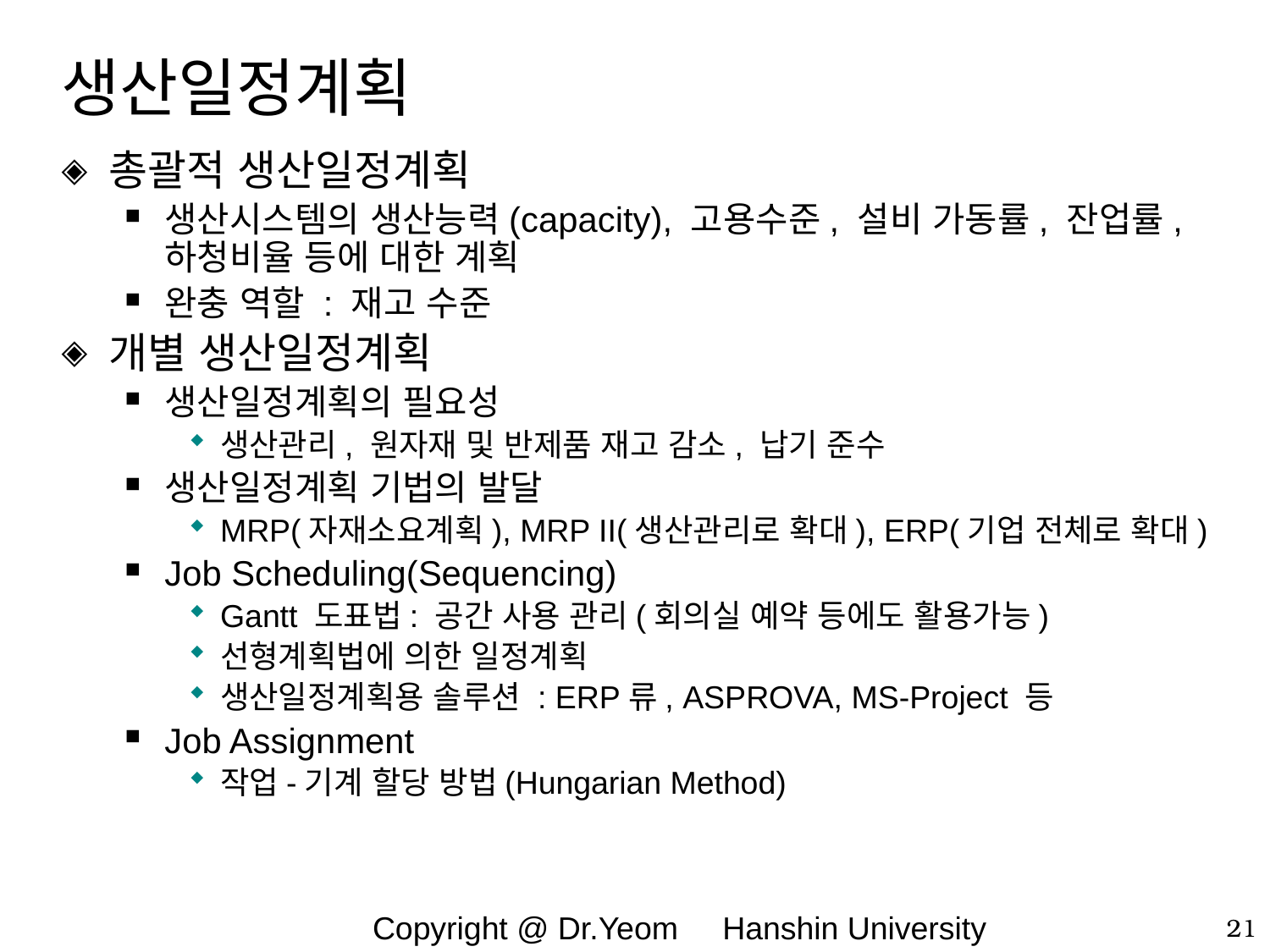

# 생산일정계획
총괄적 생산일정계획
생산시스템의 생산능력(capacity), 고용수준, 설비 가동률, 잔업률, 하청비율 등에 대한 계획
완충 역할 : 재고 수준
개별 생산일정계획
생산일정계획의 필요성
생산관리, 원자재 및 반제품 재고 감소, 납기 준수
생산일정계획 기법의 발달
MRP(자재소요계획), MRP II(생산관리로 확대), ERP(기업 전체로 확대)
Job Scheduling(Sequencing)
Gantt 도표법: 공간 사용 관리(회의실 예약 등에도 활용가능)
선형계획법에 의한 일정계획
생산일정계획용 솔루션 : ERP류, ASPROVA, MS-Project 등
Job Assignment
작업-기계 할당 방법(Hungarian Method)
21